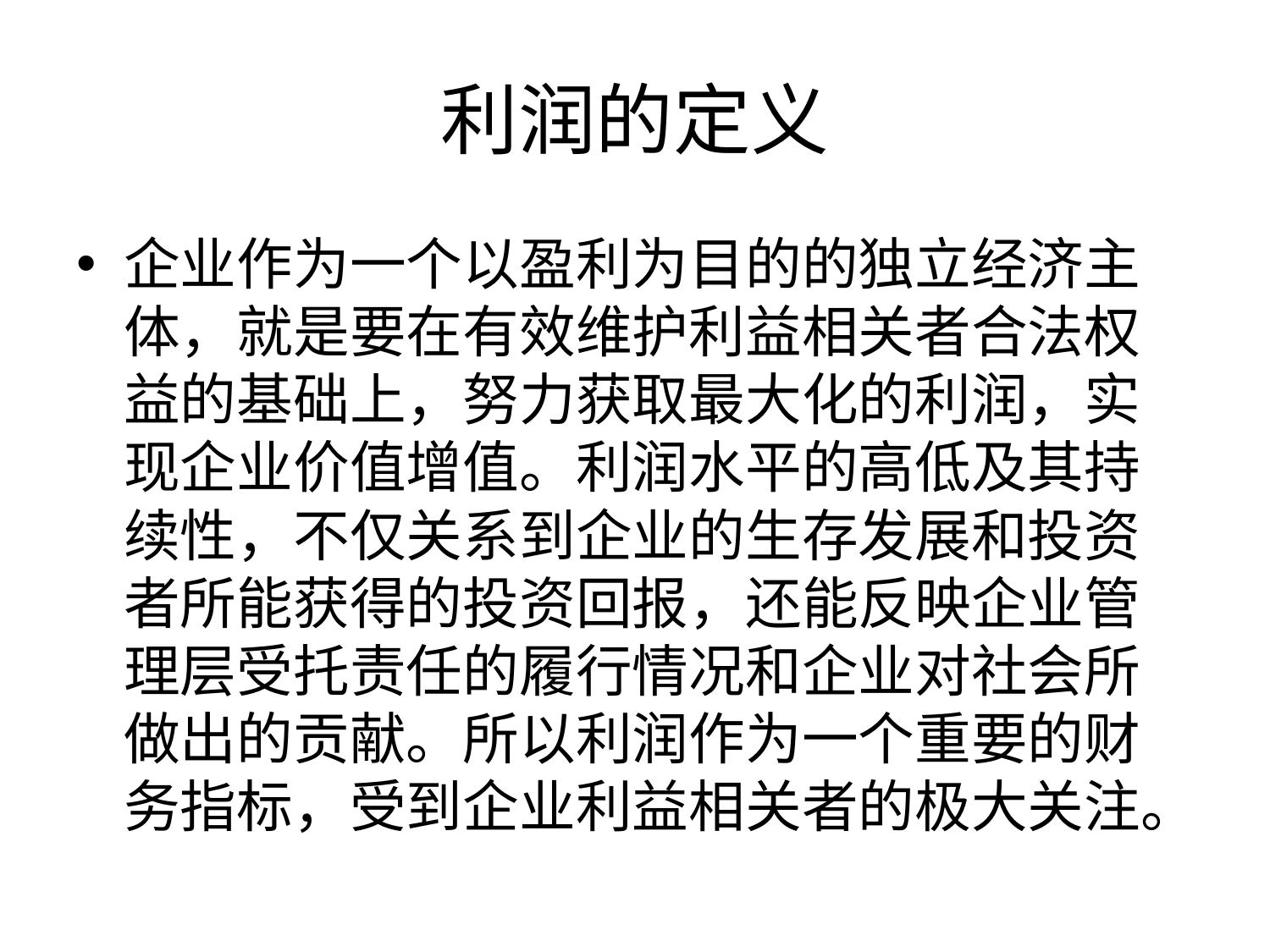

# 利润的定义
企业作为一个以盈利为目的的独立经济主体，就是要在有效维护利益相关者合法权益的基础上，努力获取最大化的利润，实现企业价值增值。利润水平的高低及其持续性，不仅关系到企业的生存发展和投资者所能获得的投资回报，还能反映企业管理层受托责任的履行情况和企业对社会所做出的贡献。所以利润作为一个重要的财务指标，受到企业利益相关者的极大关注。